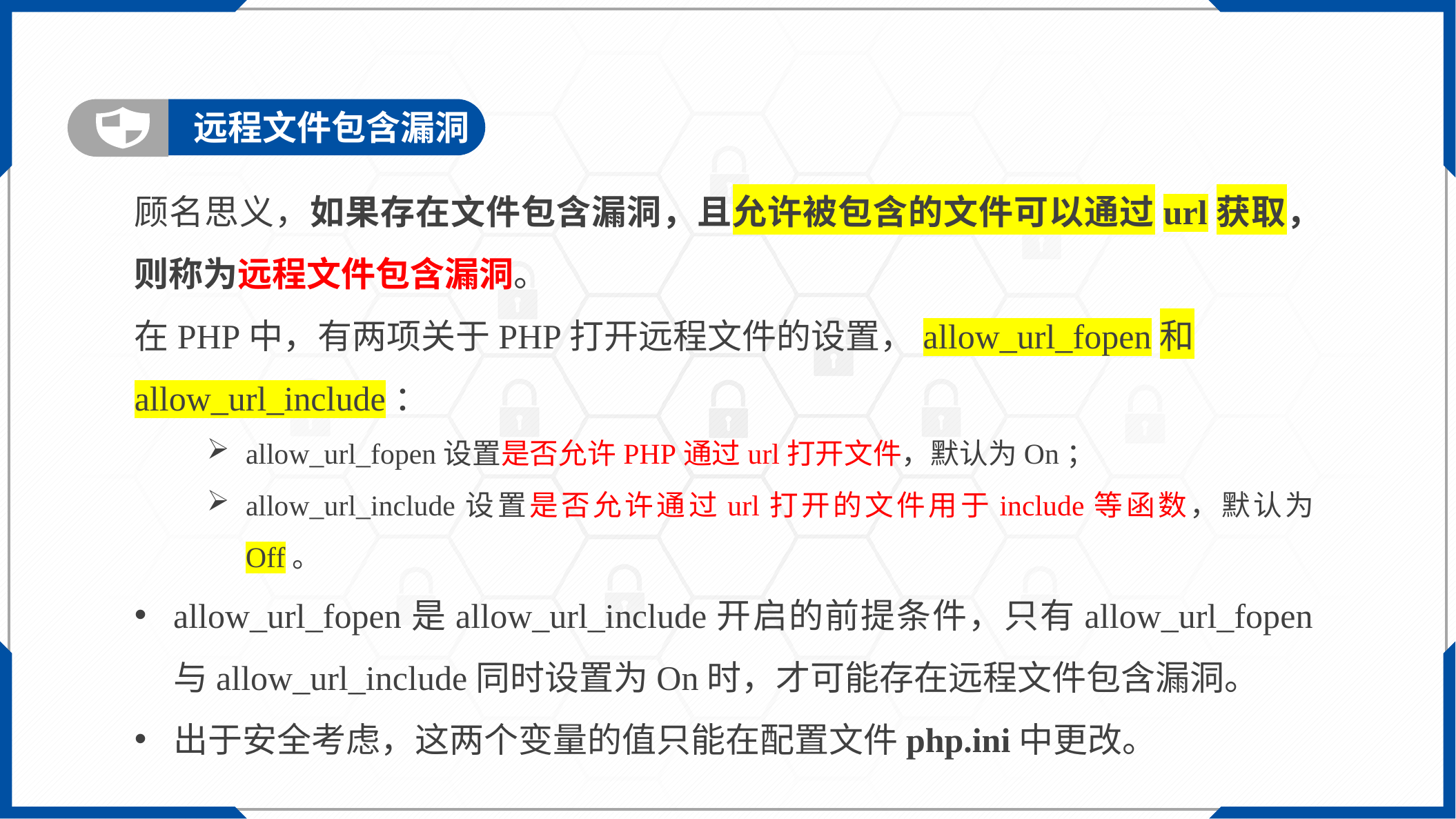

远程文件包含漏洞

顾名思义，如果存在文件包含漏洞，且允许被包含的文件可以通过url获取，则称为远程文件包含漏洞。
在PHP中，有两项关于PHP打开远程文件的设置，allow_url_fopen和allow_url_include：
allow_url_fopen设置是否允许PHP通过url打开文件，默认为On；
allow_url_include设置是否允许通过url打开的文件用于include等函数，默认为Off。
allow_url_fopen是allow_url_include开启的前提条件，只有allow_url_fopen与allow_url_include同时设置为On时，才可能存在远程文件包含漏洞。
出于安全考虑，这两个变量的值只能在配置文件php.ini中更改。